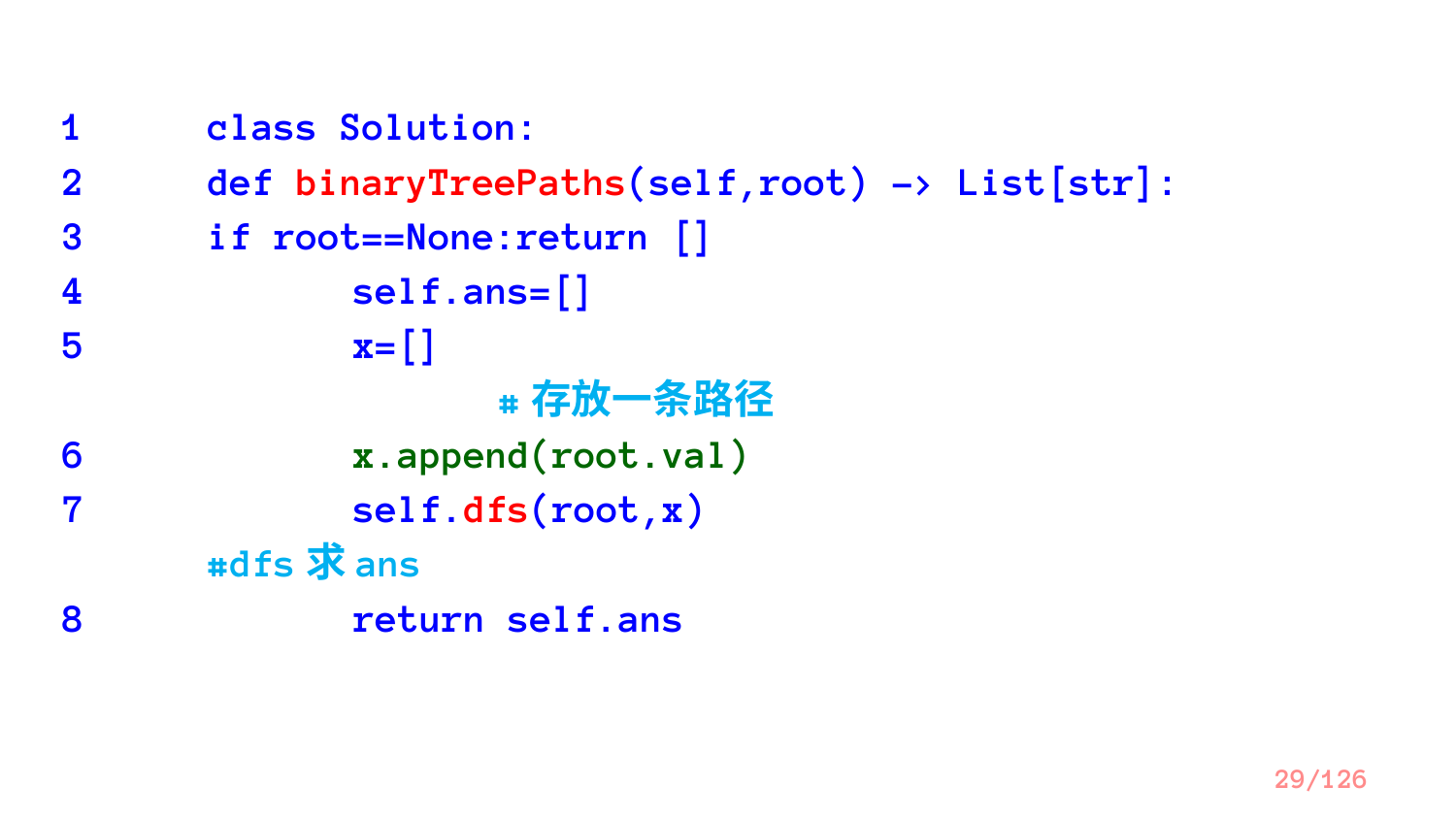

1	class Solution:
2    	def binaryTreePaths(self,root) -> List[str]:
3     	if root==None:return []
4      	self.ans=[]
5      	x=[]      									#存放一条路径
6      	x.append(root.val)
7      	self.dfs(root,x) 						#dfs求ans
8      	return self.ans
29/126